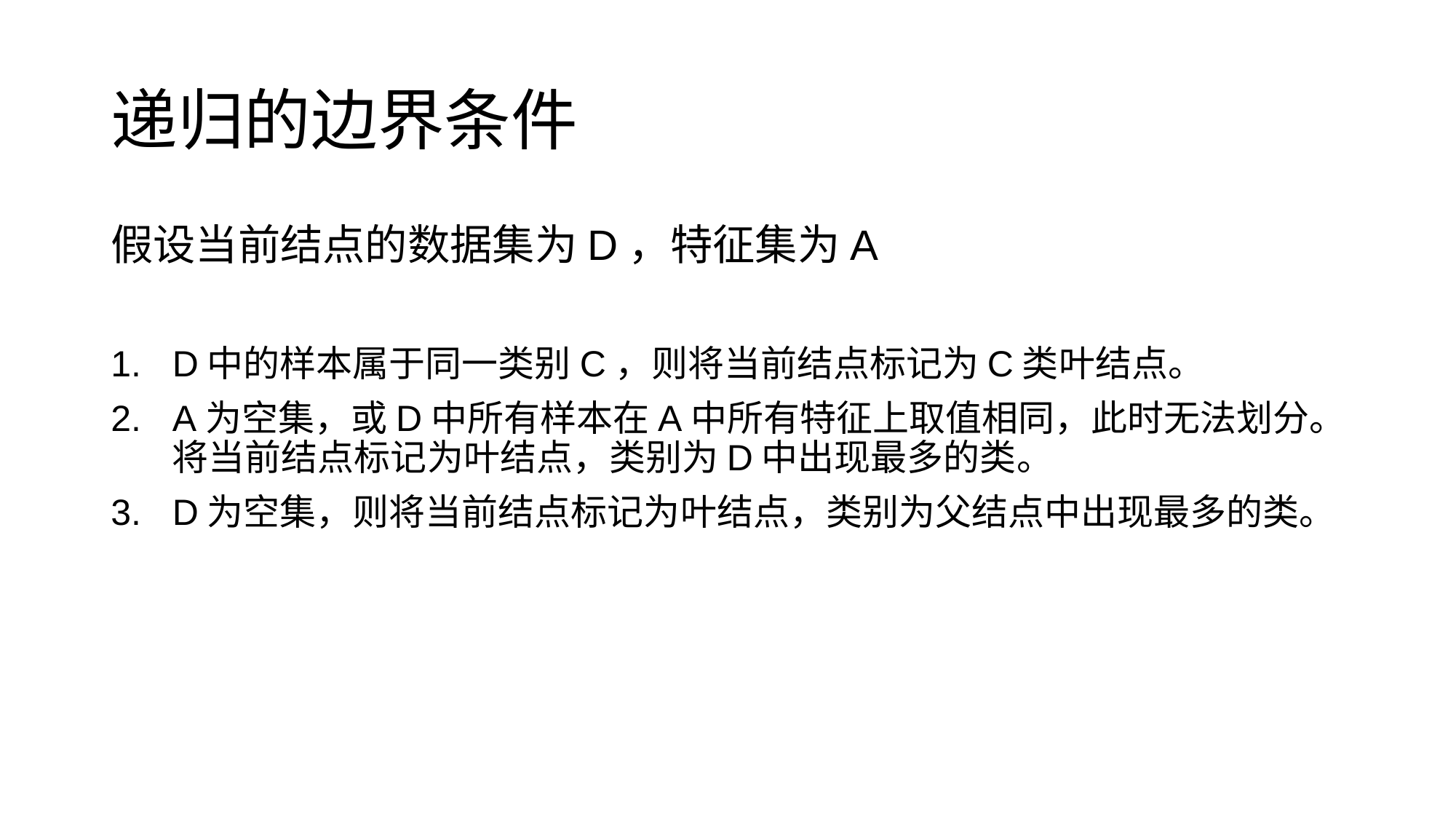

# 递归的边界条件
假设当前结点的数据集为D，特征集为A

D中的样本属于同一类别C，则将当前结点标记为C类叶结点。
A为空集，或D中所有样本在A中所有特征上取值相同，此时无法划分。将当前结点标记为叶结点，类别为D中出现最多的类。
D为空集，则将当前结点标记为叶结点，类别为父结点中出现最多的类。